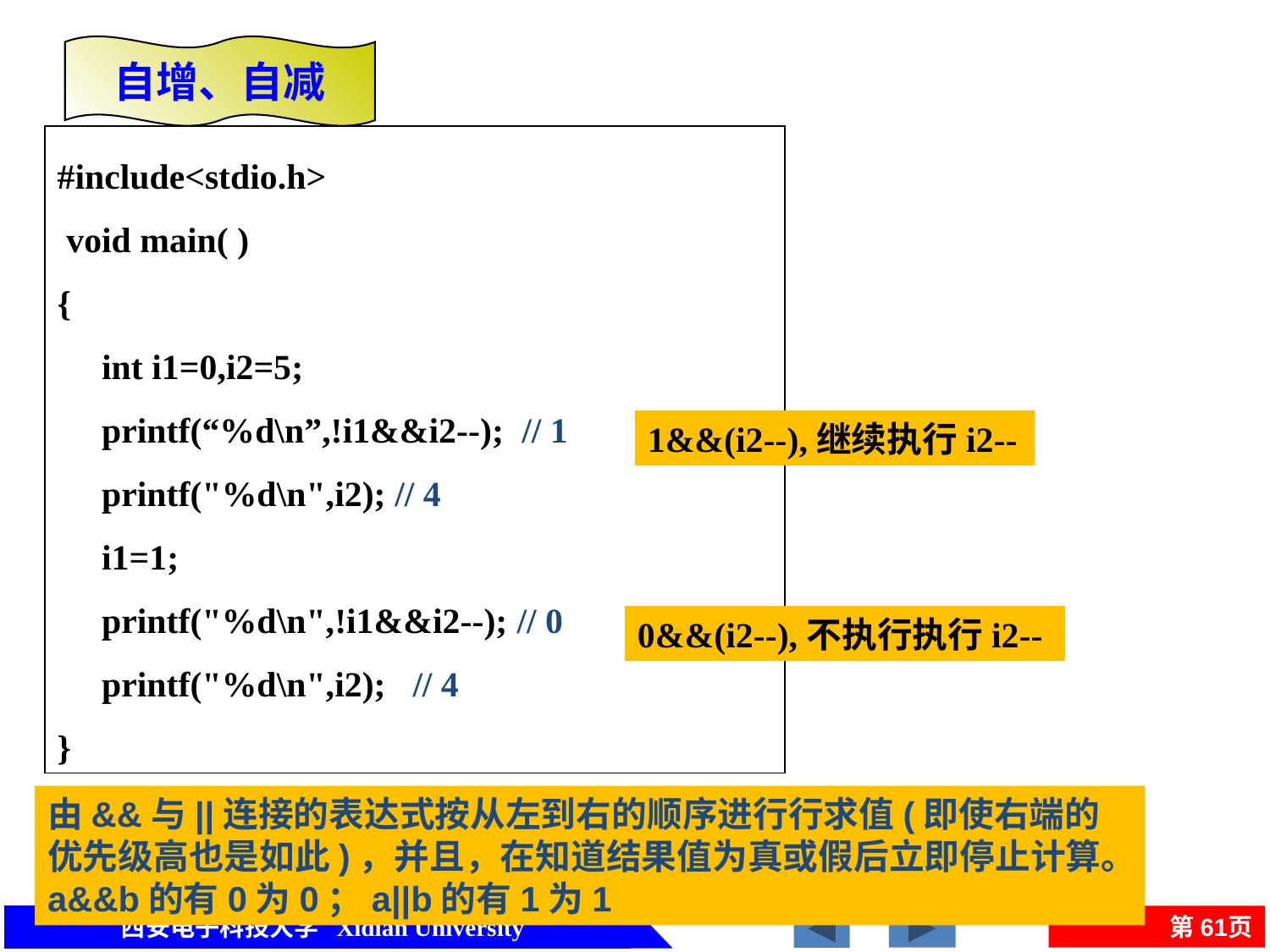

自增、自减
#include<stdio.h>
 void main( )
{
     int i1=0,i2=5;
     printf(“%d\n”,!i1&&i2--);  // 1
     printf("%d\n",i2); // 4
     i1=1;
     printf("%d\n",!i1&&i2--); // 0
     printf("%d\n",i2);   // 4
}
1&&(i2--),继续执行i2--
0&&(i2--),不执行执行i2--
由&&与||连接的表达式按从左到右的顺序进行行求值(即使右端的优先级高也是如此)，并且，在知道结果值为真或假后立即停止计算。
a&&b的有0为0；a||b的有1为1